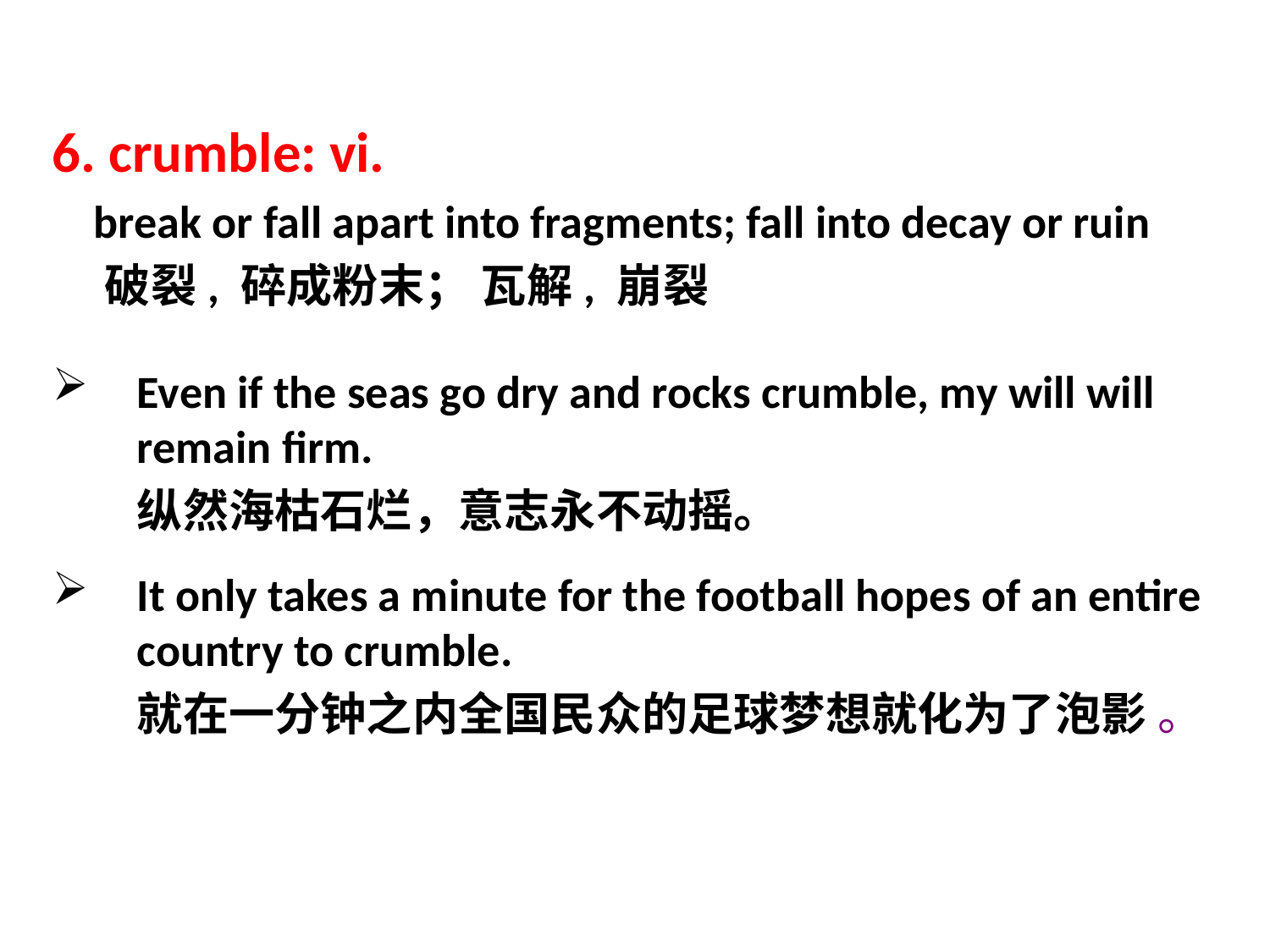

6. crumble: vi.
    break or fall apart into fragments; fall into decay or ruin
    破裂, 碎成粉末； 瓦解, 崩裂

Even if the seas go dry and rocks crumble, my will will remain firm.
	纵然海枯石烂，意志永不动摇。

It only takes a minute for the football hopes of an entire country to crumble.
	就在一分钟之内全国民众的足球梦想就化为了泡影 。